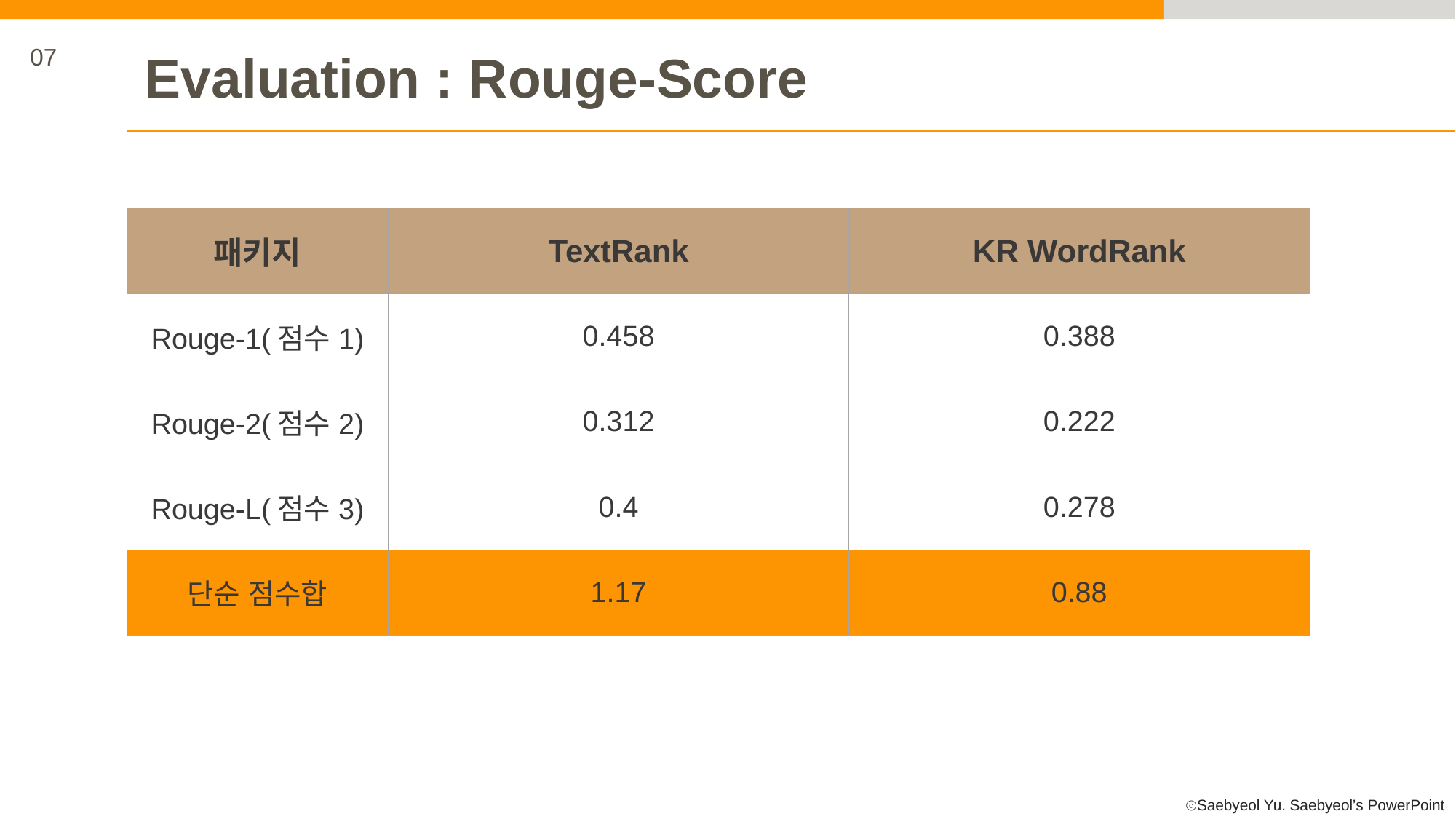

07
Evaluation : Rouge-Score
| 패키지 | TextRank | KR WordRank |
| --- | --- | --- |
| Rouge-1(점수1) | 0.458 | 0.388 |
| Rouge-2(점수2) | 0.312 | 0.222 |
| Rouge-L(점수3) | 0.4 | 0.278 |
| 단순 점수합 | 1.17 | 0.88 |